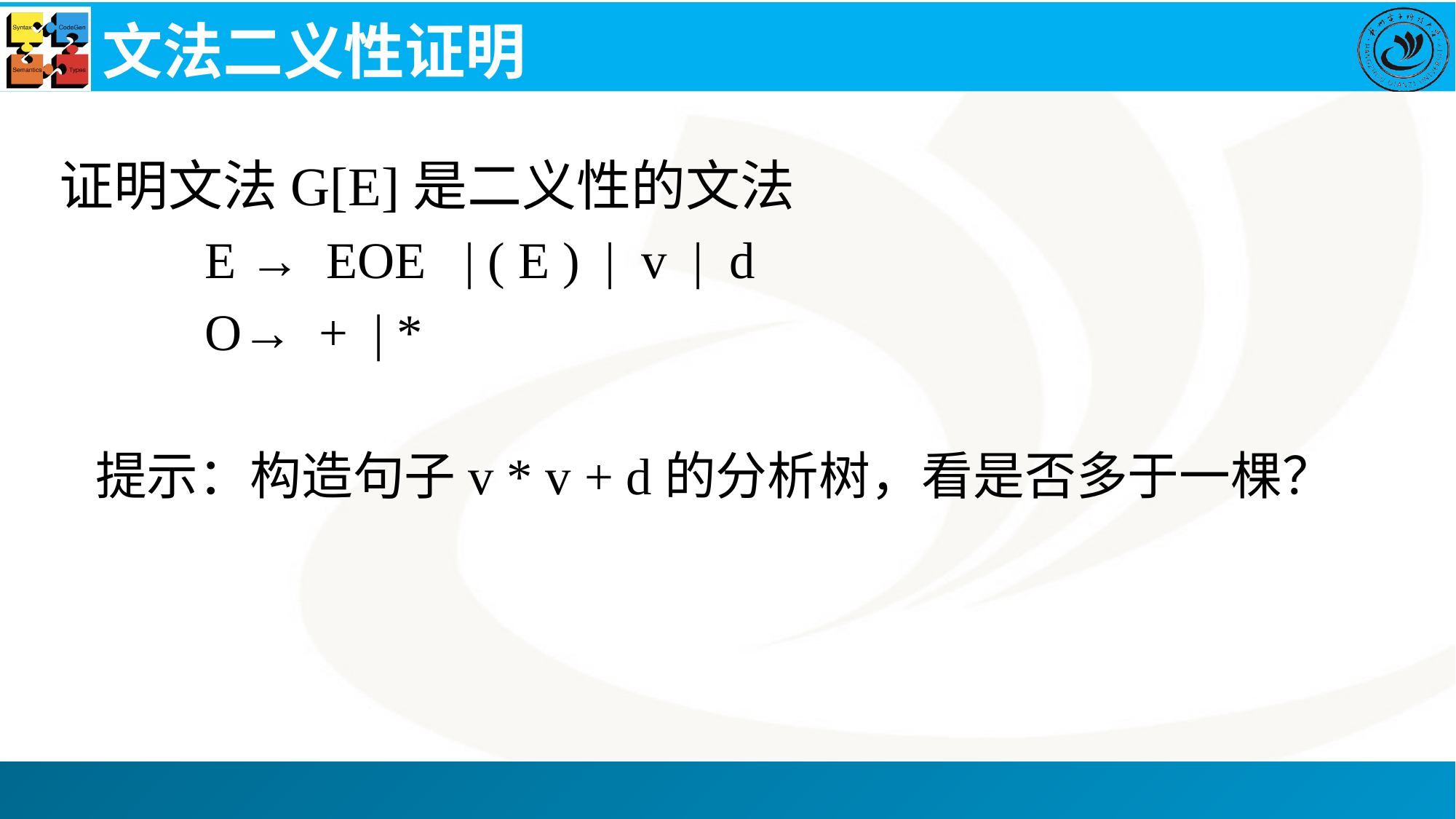

# 文法二义性证明
证明文法G[E]是二义性的文法
	E →  EOE   | ( E )  |  v  |  d
	O→  +  | *

提示：构造句子v * v + d的分析树，看是否多于一棵？

94